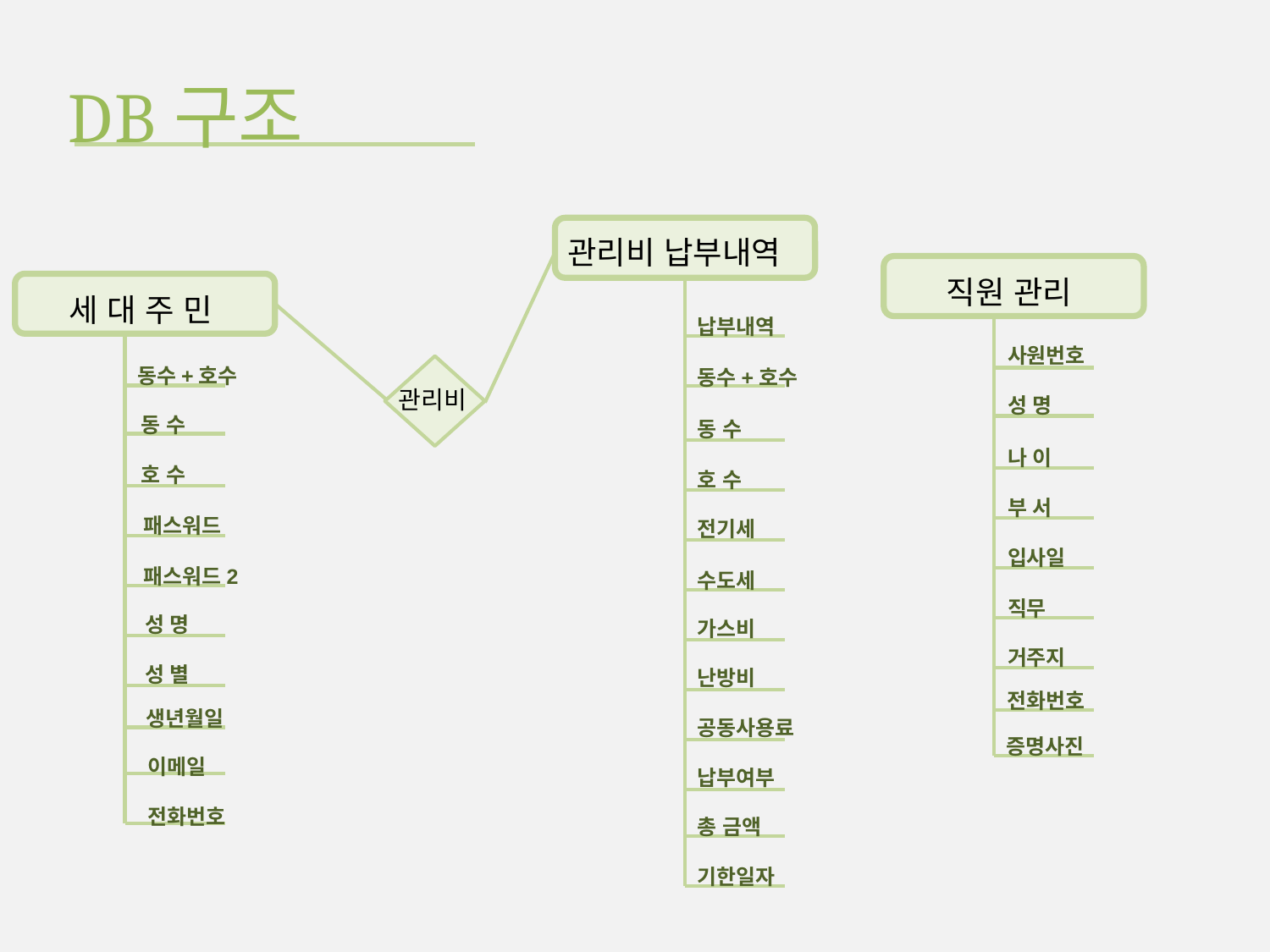

DB구조

납부내역
동수+호수
동 수
호 수
전기세
수도세
가스비
난방비
공동사용료
납부여부
총 금액
기한일자
관리비 납부내역

직원 관리
사원번호
성 명
나 이
부 서
입사일
직무
거주지
전화번호

증명사진

세 대 주 민
동수+호수
동 수
호 수
패스워드
패스워드2
성 명
성 별
생년월일
이메일
전화번호

관리비